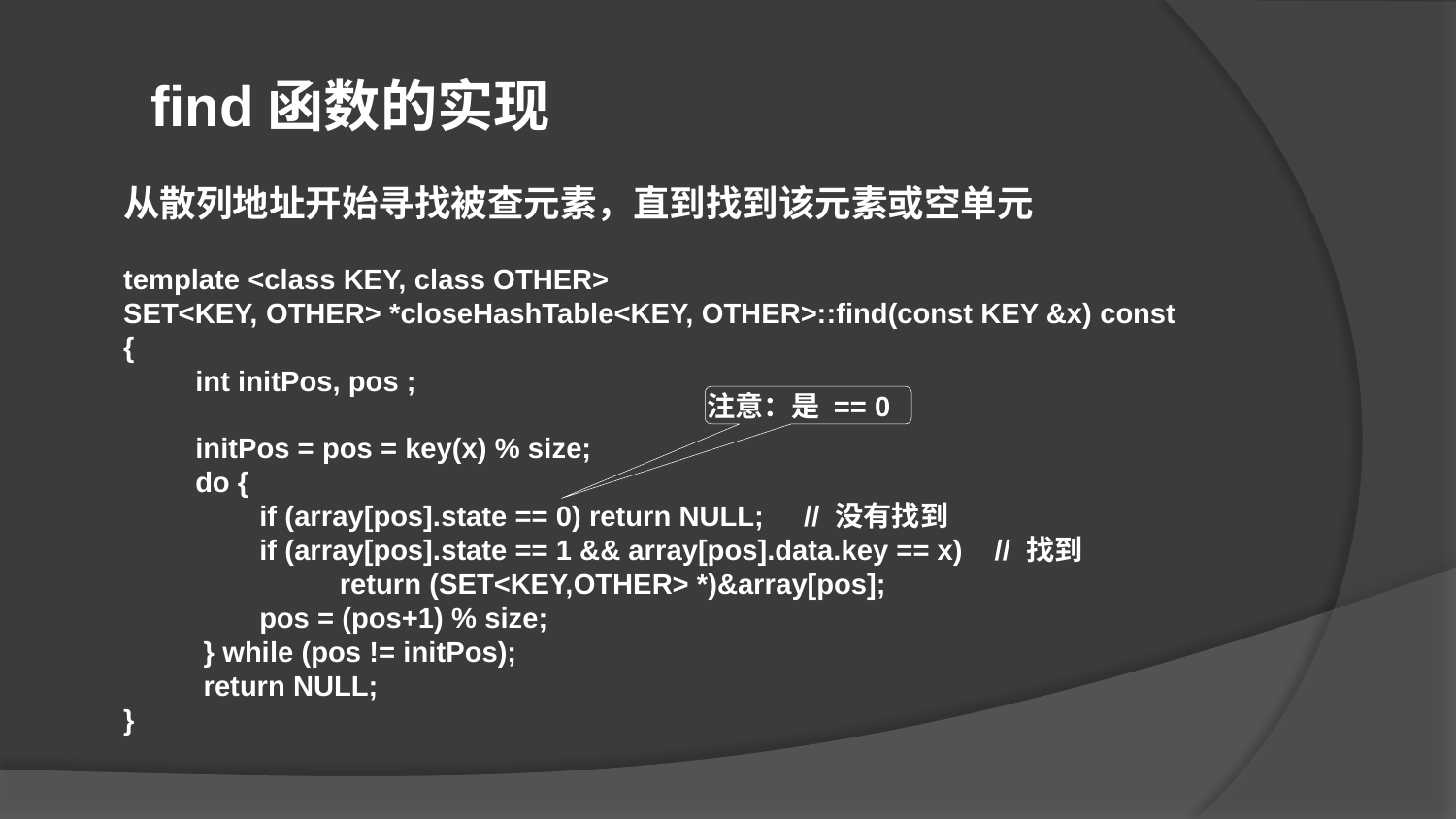

find函数的实现
从散列地址开始寻找被查元素，直到找到该元素或空单元

template <class KEY, class OTHER>
SET<KEY, OTHER> *closeHashTable<KEY, OTHER>::find(const KEY &x) const
{
         int initPos, pos ;

         initPos = pos = key(x) % size;
         do {
                 if (array[pos].state == 0) return NULL;     // 没有找到
                 if (array[pos].state == 1 && array[pos].data.key == x)    // 找到
                           return (SET<KEY,OTHER> *)&array[pos];
                 pos = (pos+1) % size;
          } while (pos != initPos);
          return NULL;
}
注意：是 == 0